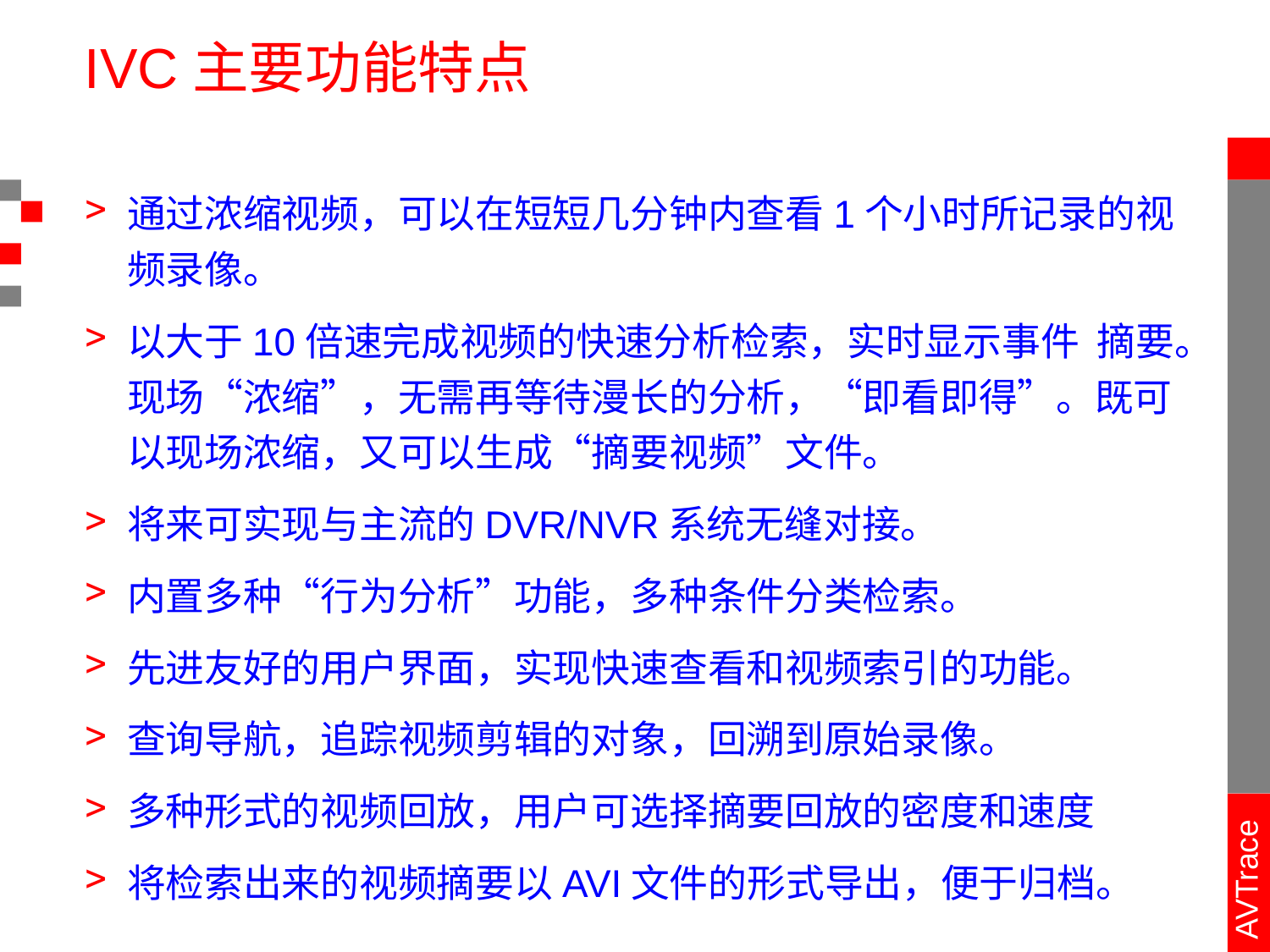

# IVC主要功能特点
通过浓缩视频，可以在短短几分钟内查看1个小时所记录的视频录像。
以大于10倍速完成视频的快速分析检索，实时显示事件  摘要。现场“浓缩”，无需再等待漫长的分析，“即看即得”。既可以现场浓缩，又可以生成“摘要视频”文件。
将来可实现与主流的DVR/NVR系统无缝对接。
内置多种“行为分析”功能，多种条件分类检索。
先进友好的用户界面，实现快速查看和视频索引的功能。
查询导航，追踪视频剪辑的对象，回溯到原始录像。
多种形式的视频回放，用户可选择摘要回放的密度和速度
将检索出来的视频摘要以AVI文件的形式导出，便于归档。